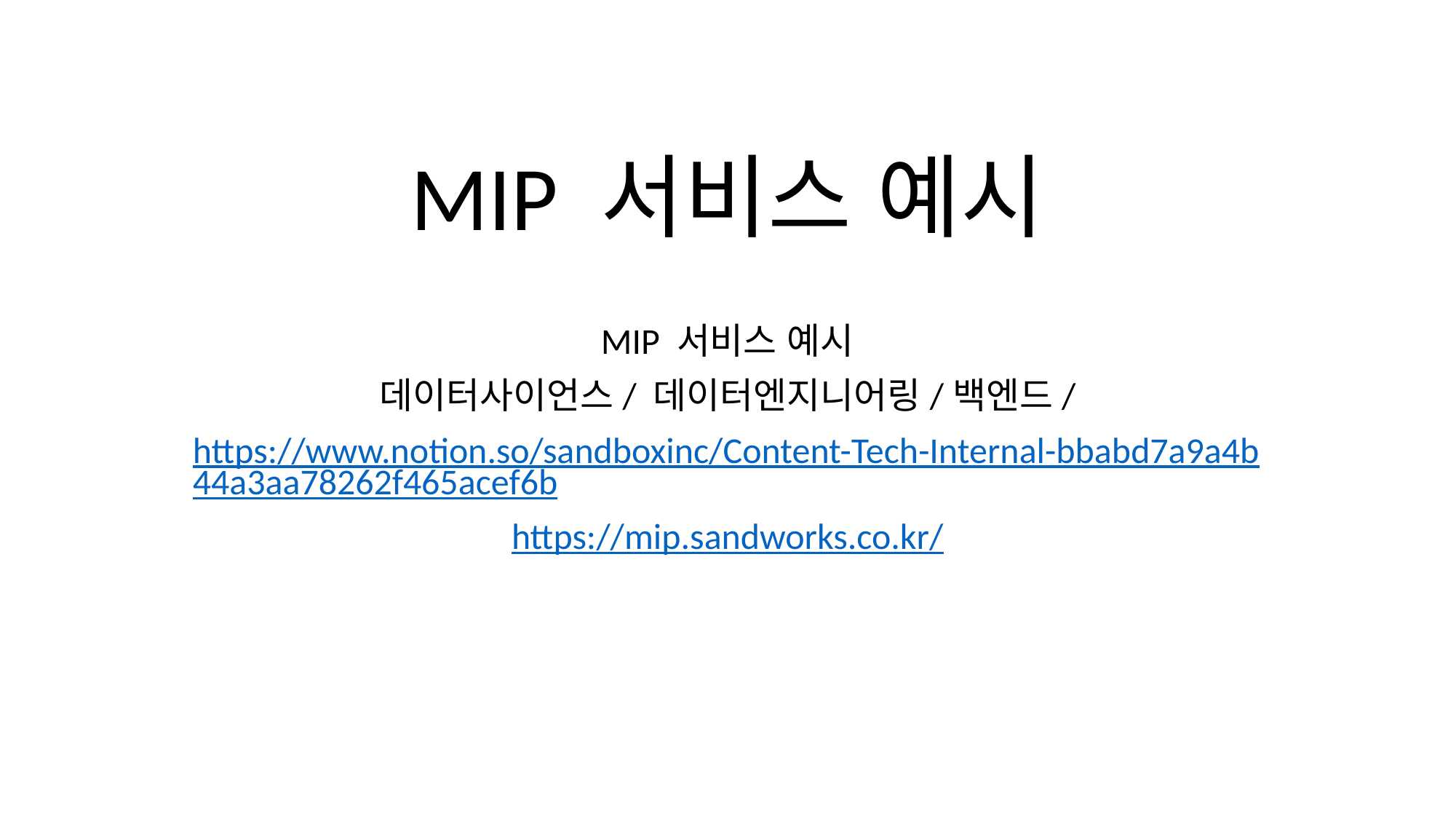

# MIP 서비스 예시
MIP 서비스 예시
데이터사이언스/ 데이터엔지니어링/백엔드/
https://www.notion.so/sandboxinc/Content-Tech-Internal-bbabd7a9a4b44a3aa78262f465acef6b
https://mip.sandworks.co.kr/